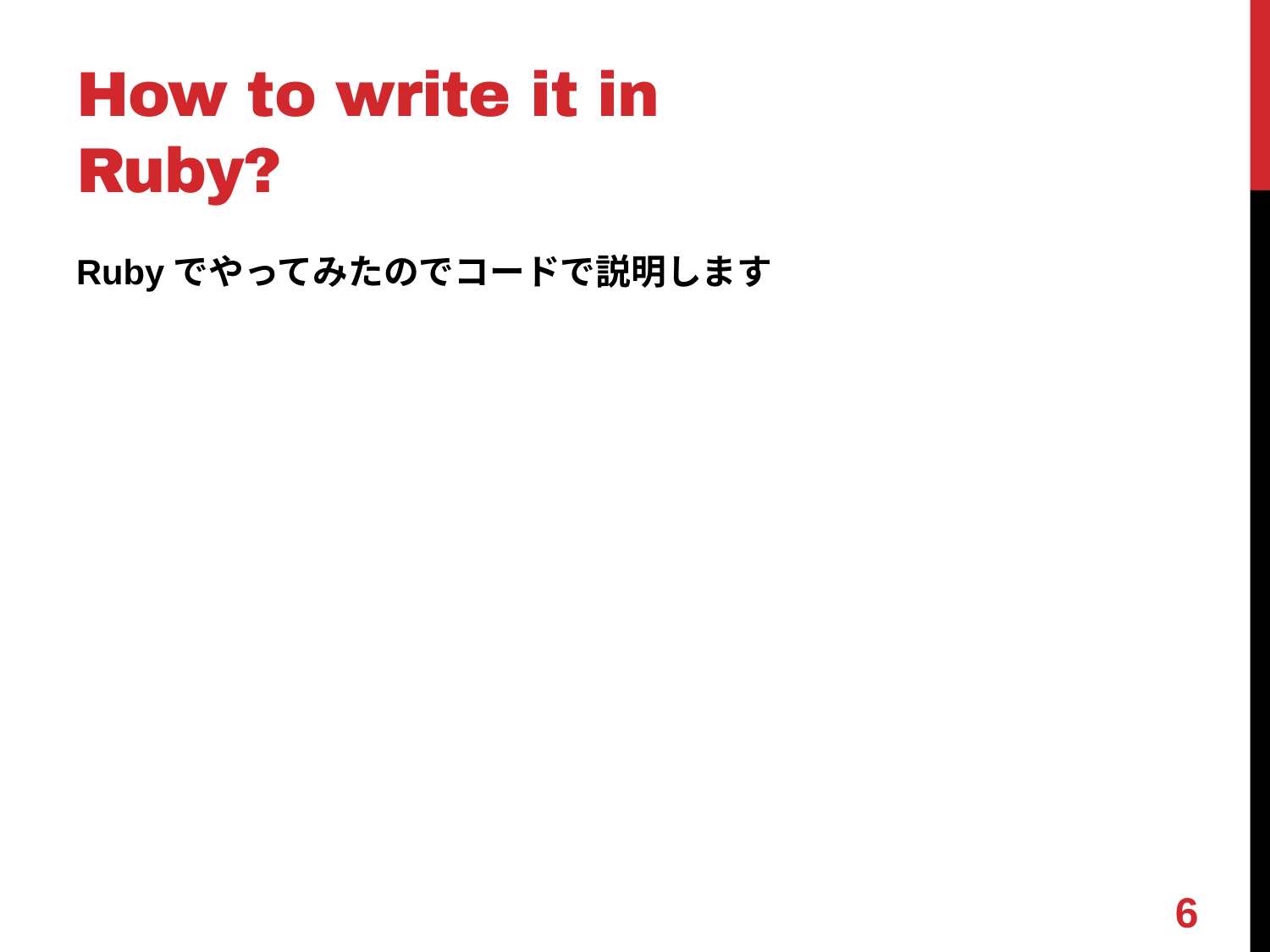

# How to write it in Ruby?
Rubyでやってみたのでコードで説明します
6